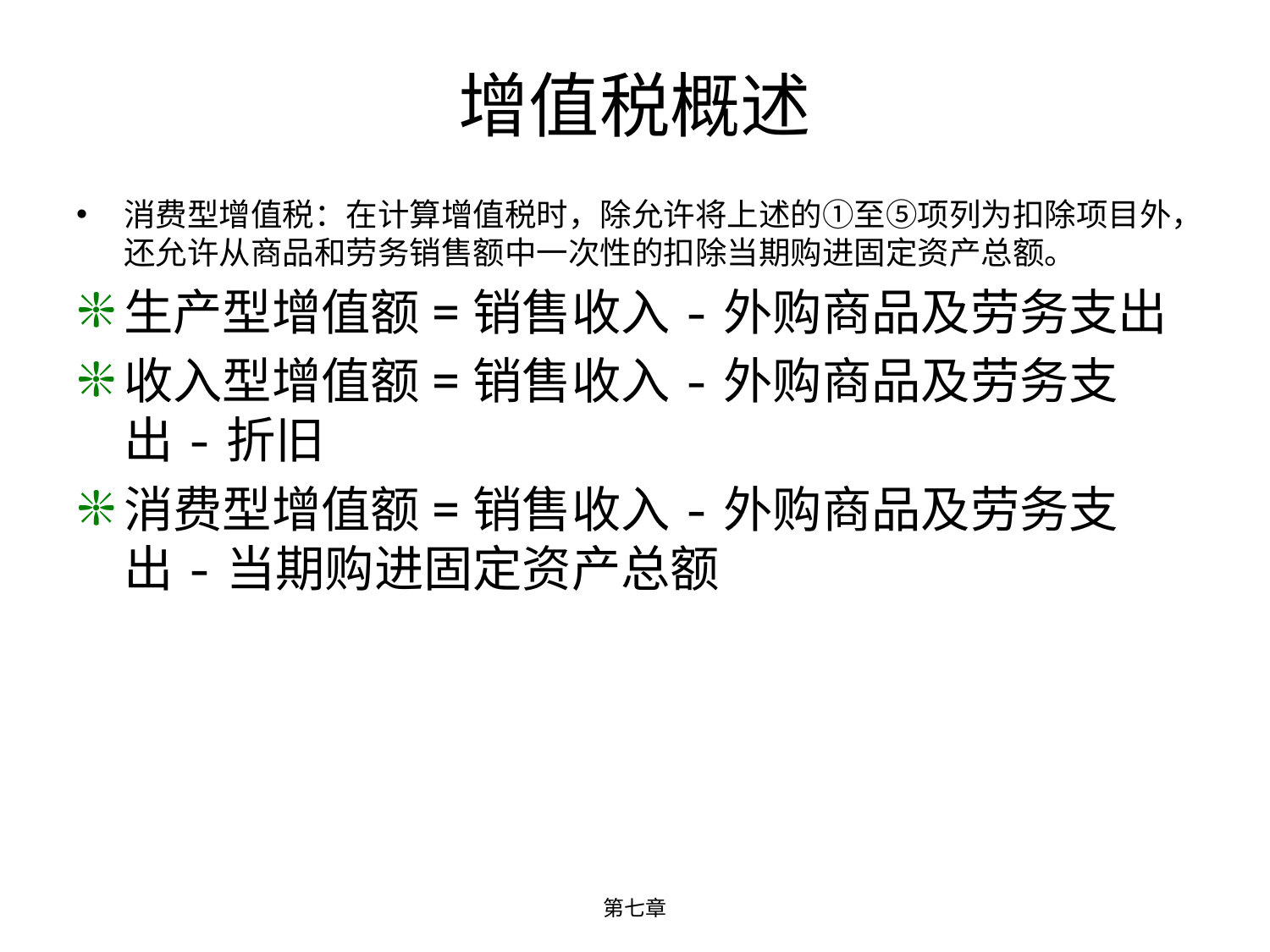

# 增值税概述
消费型增值税：在计算增值税时，除允许将上述的①至⑤项列为扣除项目外，还允许从商品和劳务销售额中一次性的扣除当期购进固定资产总额。
生产型增值额=销售收入-外购商品及劳务支出
收入型增值额=销售收入-外购商品及劳务支出-折旧
消费型增值额=销售收入-外购商品及劳务支出-当期购进固定资产总额

第七章
7